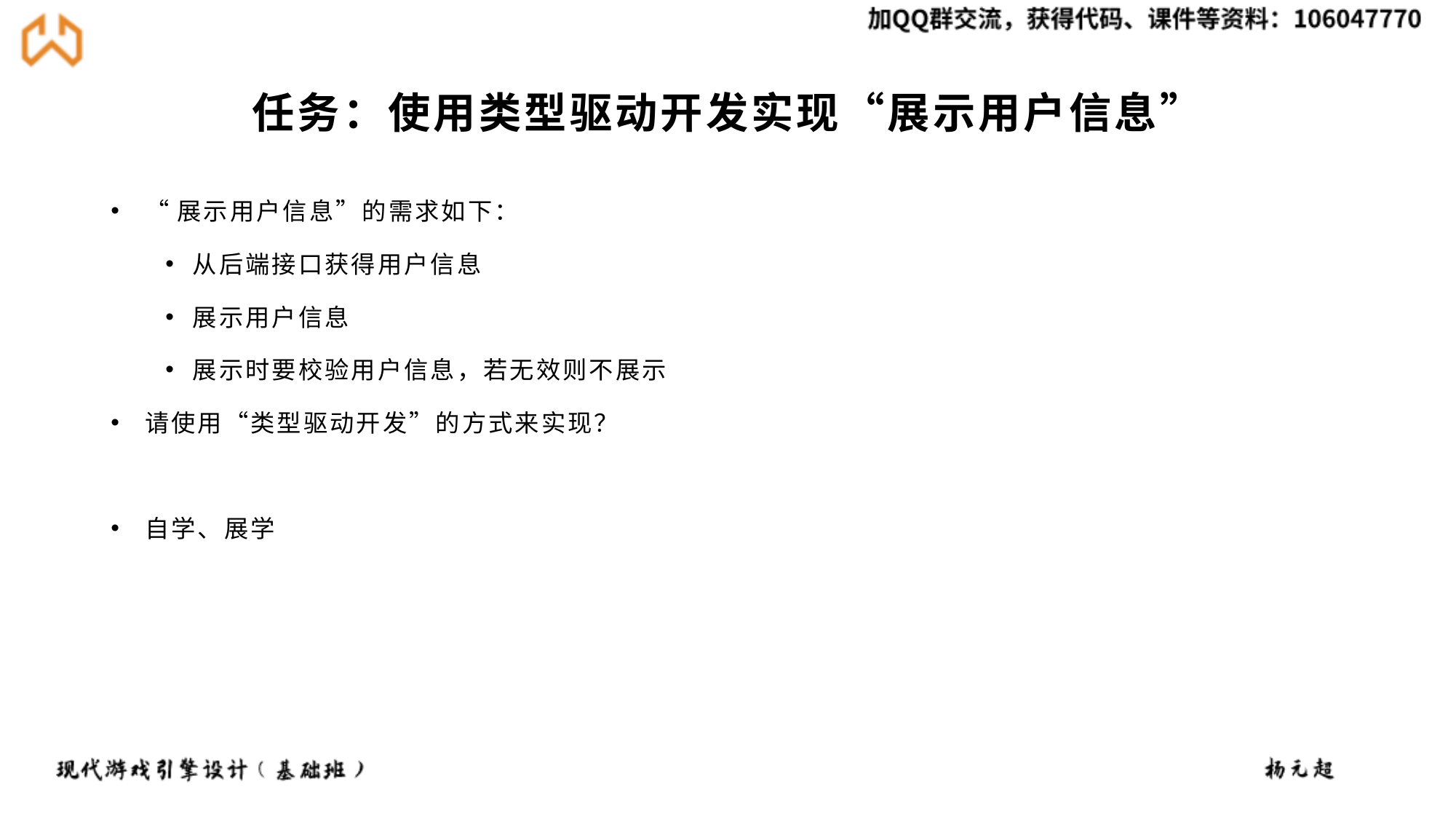

# 任务：使用类型驱动开发实现“展示用户信息”
“展示用户信息”的需求如下：
从后端接口获得用户信息
展示用户信息
展示时要校验用户信息，若无效则不展示
请使用“类型驱动开发”的方式来实现？

自学、展学